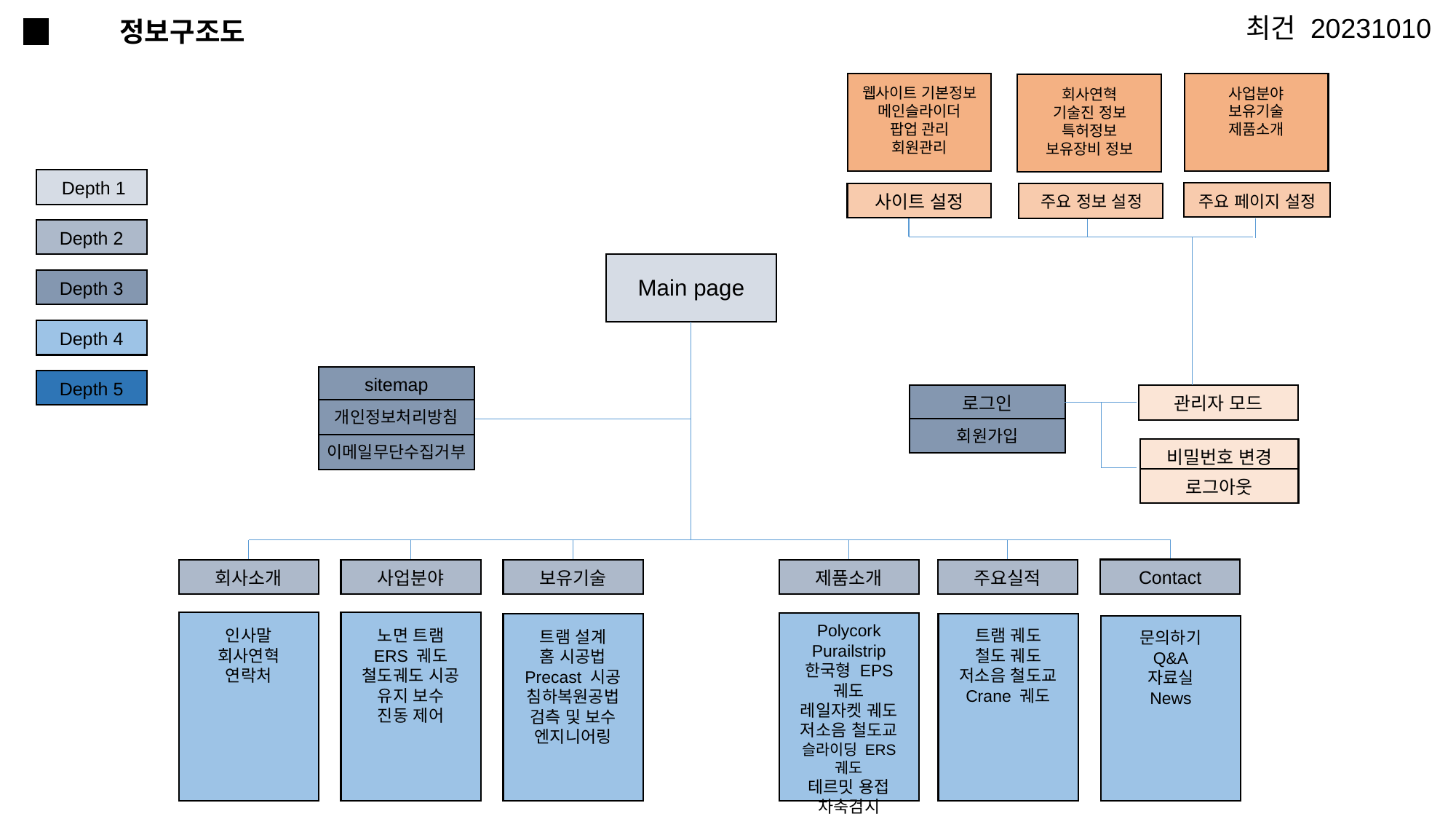

최건 20231010
정보구조도

사업분야
보유기술
제품소개

웹사이트 기본정보
메인슬라이더
팝업 관리
회원관리

회사연혁
기술진 정보
특허정보
보유장비 정보

Depth 1

주요 페이지 설정

사이트 설정

주요 정보 설정

Depth 2

Main page

Depth 3

Depth 4

sitemap

개인정보처리방침

이메일무단수집거부

Depth 5

로그인

회원가입

관리자 모드

비밀번호 변경

로그아웃

Contact

회사소개

사업분야

보유기술

제품소개

주요실적

노면 트램
ERS 궤도
철도궤도 시공
유지 보수
진동 제어

인사말
회사연혁
연락처

Polycork
Purailstrip
한국형 EPS 궤도
레일자켓 궤도
저소음 철도교
슬라이딩 ERS 궤도
테르밋 용접
차축검지

트램 궤도
철도 궤도
저소음 철도교
Crane 궤도

트램 설계
홈 시공법
Precast 시공
침하복원공법
검측 및 보수
엔지니어링

문의하기
Q&A
자료실
News